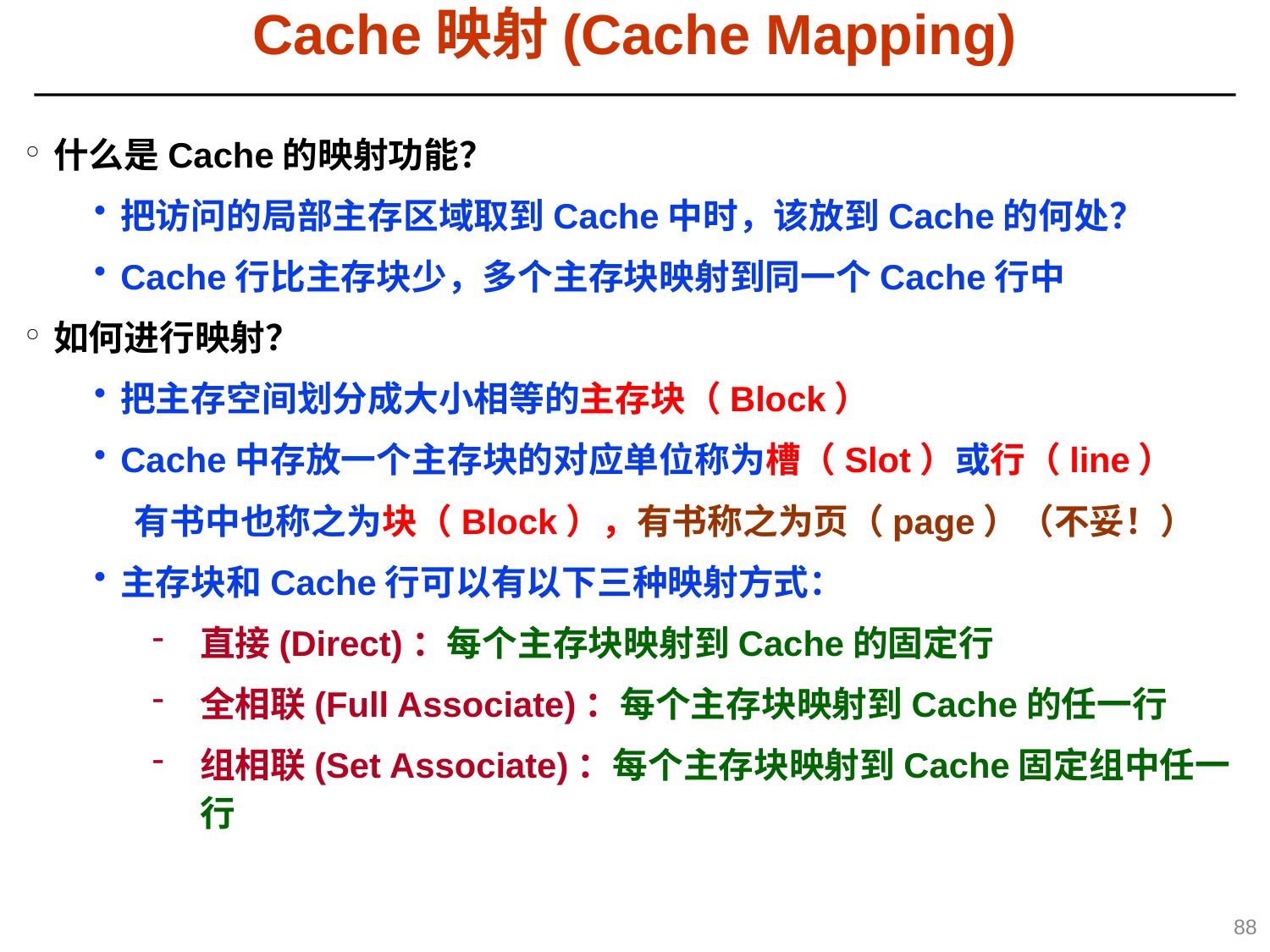

Cache映射(Cache Mapping)
什么是Cache的映射功能？
把访问的局部主存区域取到Cache中时，该放到Cache的何处？
Cache行比主存块少，多个主存块映射到同一个Cache行中
如何进行映射？
把主存空间划分成大小相等的主存块（Block）
Cache中存放一个主存块的对应单位称为槽（Slot）或行（line）
    有书中也称之为块（Block），有书称之为页（page）（不妥！）
主存块和Cache行可以有以下三种映射方式：
直接(Direct)：每个主存块映射到Cache的固定行
全相联(Full Associate)：每个主存块映射到Cache的任一行
组相联(Set Associate)：每个主存块映射到Cache固定组中任一行

88